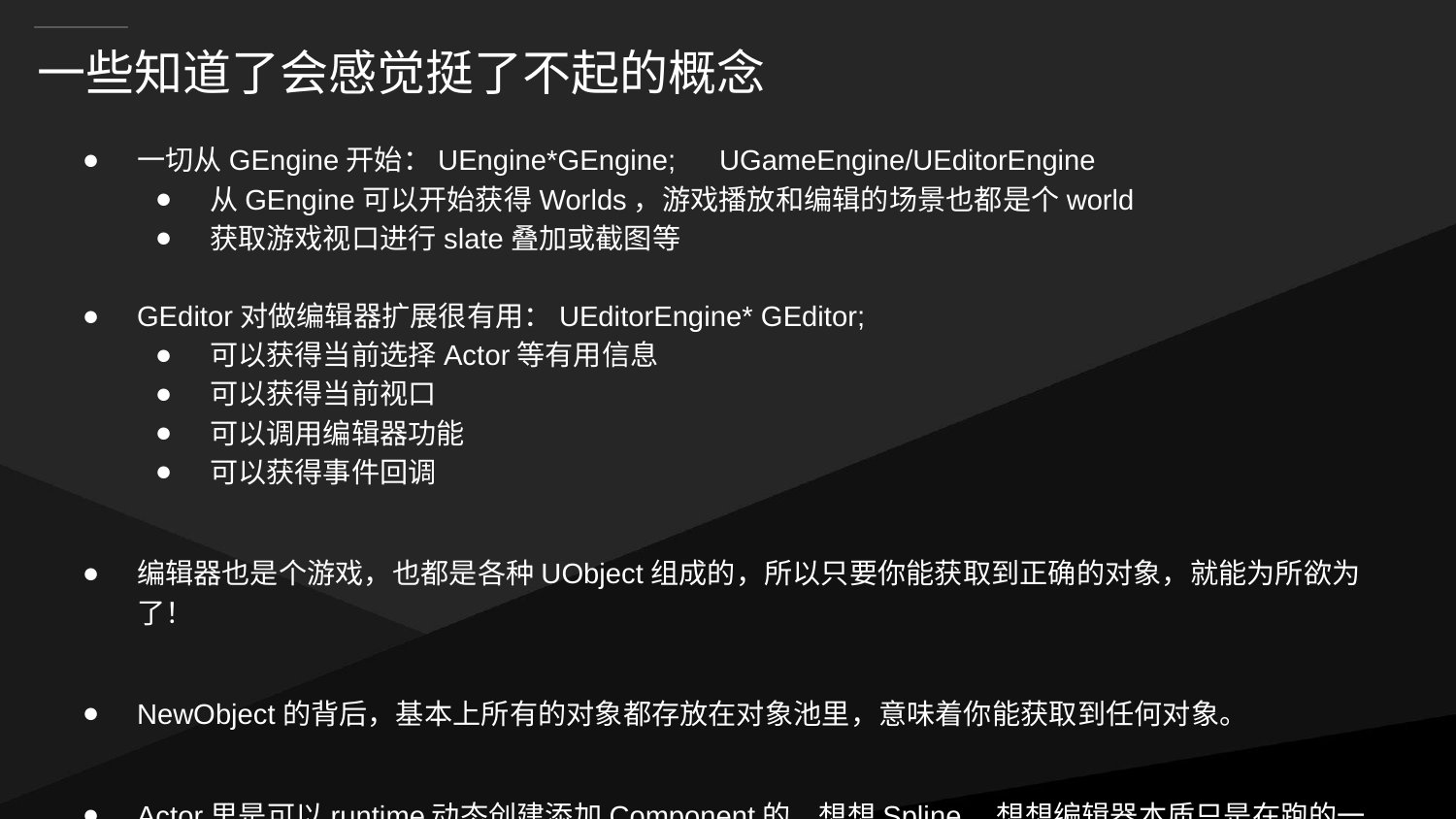

# 一些知道了会感觉挺了不起的概念
一切从GEngine开始：UEngine*GEngine;	UGameEngine/UEditorEngine
从GEngine可以开始获得Worlds，游戏播放和编辑的场景也都是个world
获取游戏视口进行slate叠加或截图等

GEditor对做编辑器扩展很有用：UEditorEngine* GEditor;
可以获得当前选择Actor等有用信息
可以获得当前视口
可以调用编辑器功能
可以获得事件回调

编辑器也是个游戏，也都是各种UObject组成的，所以只要你能获取到正确的对象，就能为所欲为了！

NewObject的背后，基本上所有的对象都存放在对象池里，意味着你能获取到任何对象。

Actor里是可以runtime动态创建添加Component的，想想Spline，想想编辑器本质只是在跑的一个Game。